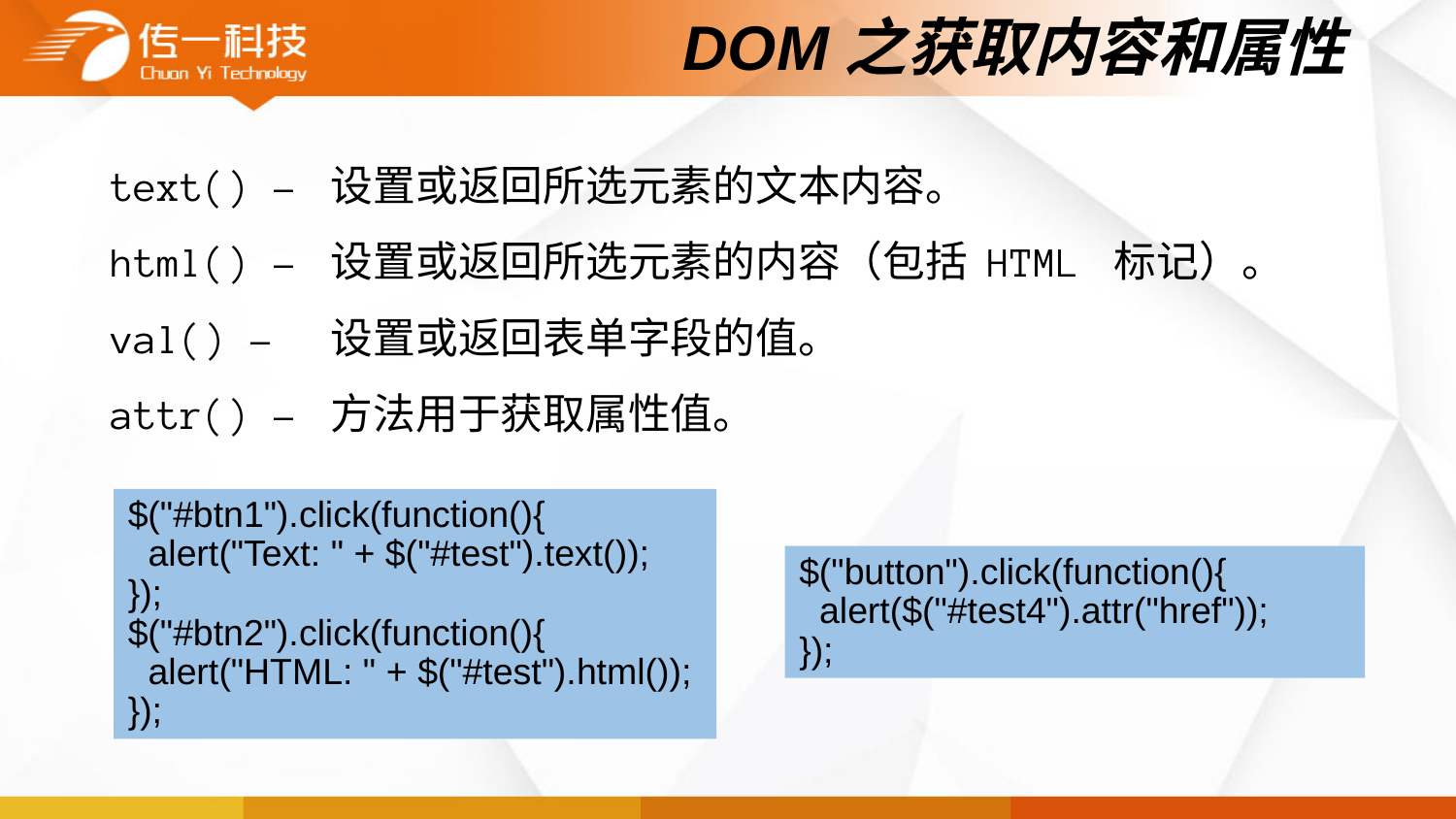

# DOM之获取内容和属性
text() - 设置或返回所选元素的文本内容。
html() - 设置或返回所选元素的内容（包括 HTML 标记）。
val() -  设置或返回表单字段的值。
attr() - 方法用于获取属性值。
$("#btn1").click(function(){
  alert("Text: " + $("#test").text());
});
$("#btn2").click(function(){
  alert("HTML: " + $("#test").html());
});
$("button").click(function(){
  alert($("#test4").attr("href"));
});